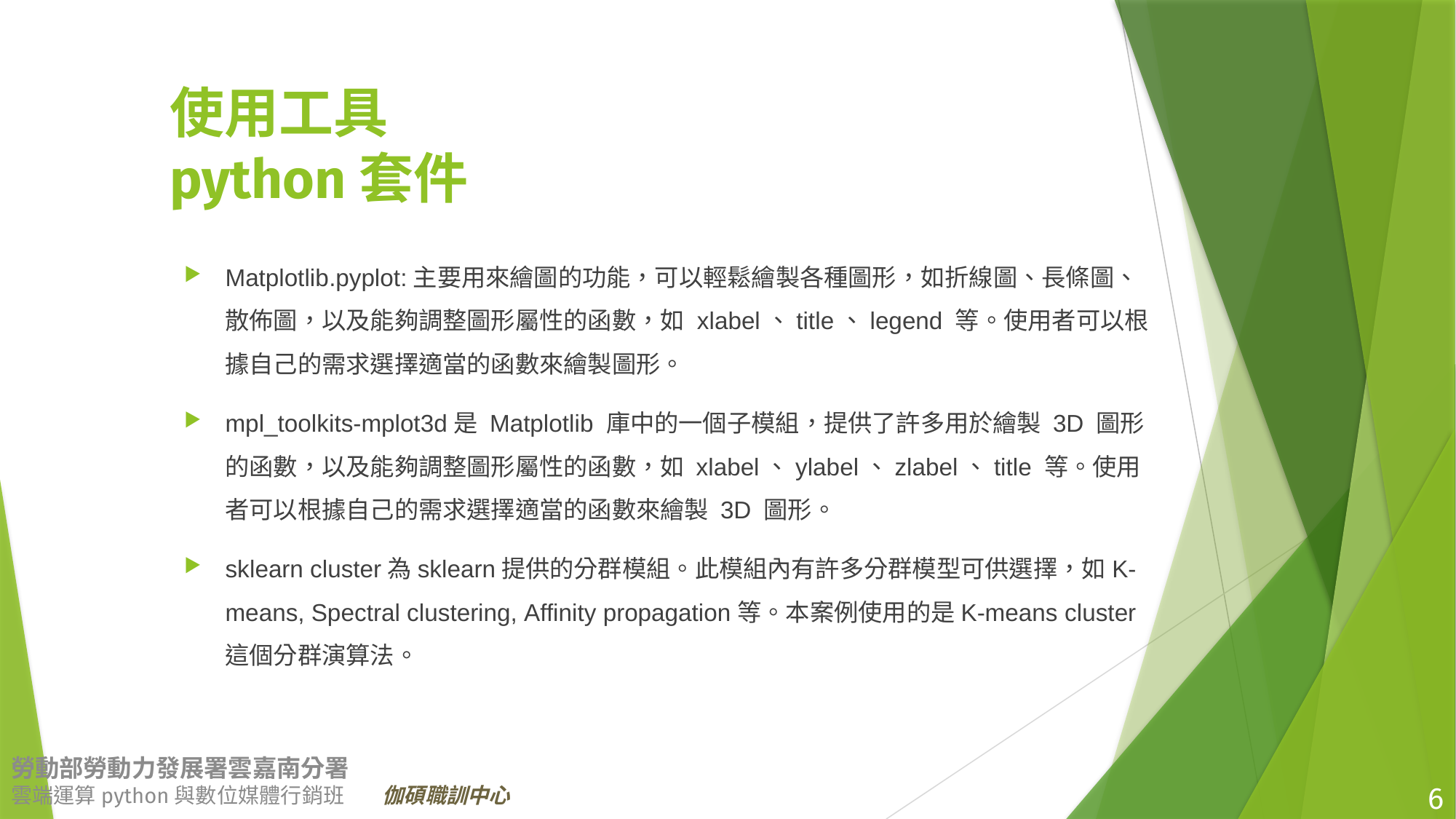

# 使用工具 python套件
Matplotlib.pyplot:主要用來繪圖的功能，可以輕鬆繪製各種圖形，如折線圖、長條圖、散佈圖，以及能夠調整圖形屬性的函數，如 xlabel、title、legend 等。使用者可以根據自己的需求選擇適當的函數來繪製圖形。
mpl_toolkits-mplot3d是 Matplotlib 庫中的一個子模組，提供了許多用於繪製 3D 圖形的函數，以及能夠調整圖形屬性的函數，如 xlabel、ylabel、zlabel、title 等。使用者可以根據自己的需求選擇適當的函數來繪製 3D 圖形。
sklearn cluster為sklearn提供的分群模組。此模組內有許多分群模型可供選擇，如K-means, Spectral clustering, Affinity propagation等。本案例使用的是K-means cluster這個分群演算法。

6